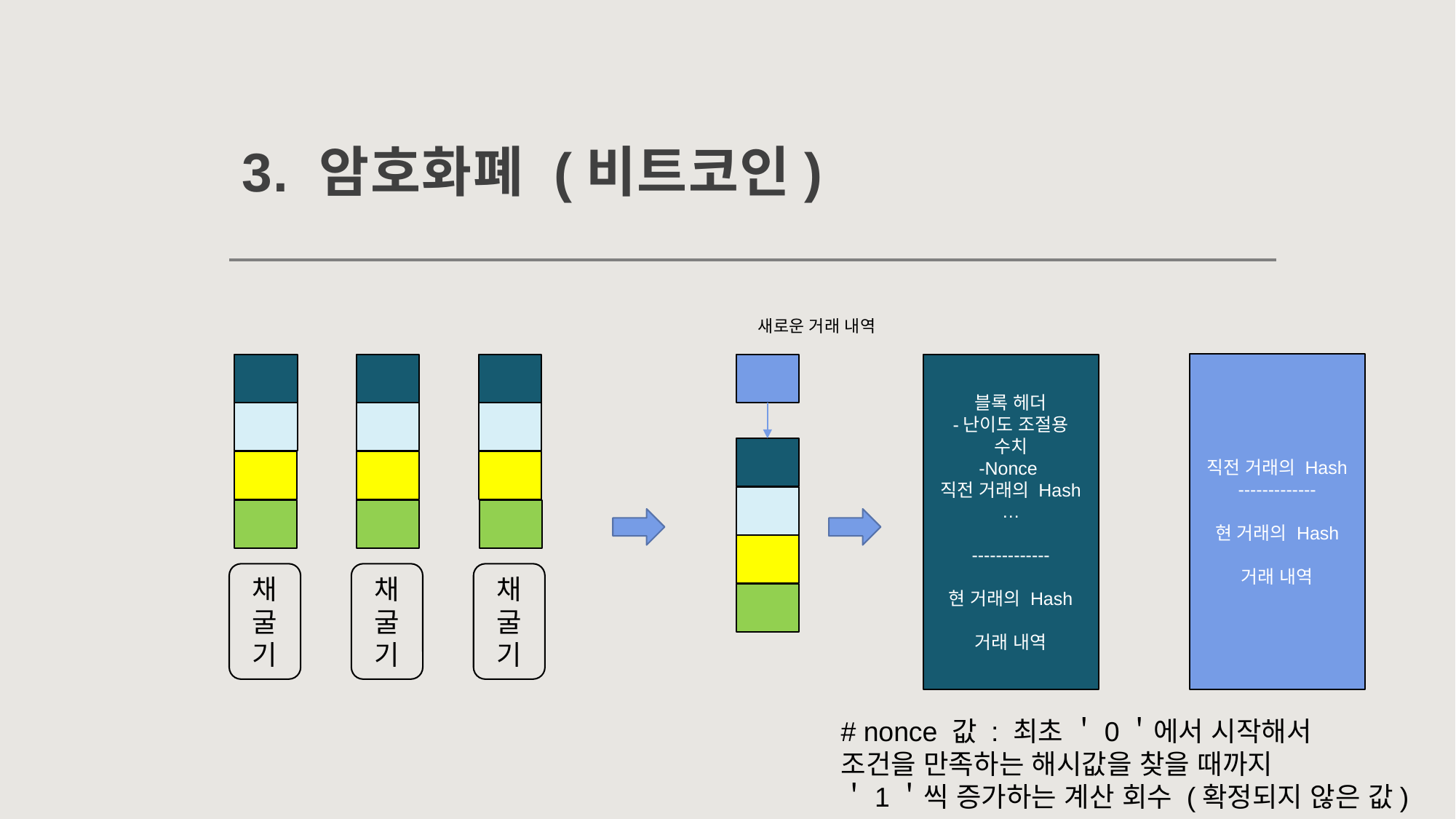

# 3. 암호화폐 (비트코인)
새로운 거래 내역
직전 거래의 Hash
-------------

현 거래의 Hash

거래 내역

블록 헤더
-난이도 조절용 수치
-Nonce
직전 거래의 Hash
…

-------------

현 거래의 Hash

거래 내역

채
굴
기

채
굴
기

채
굴
기

# nonce 값 : 최초 ＇0＇에서 시작해서
조건을 만족하는 해시값을 찾을 때까지
＇1＇씩 증가하는 계산 회수 (확정되지 않은 값)